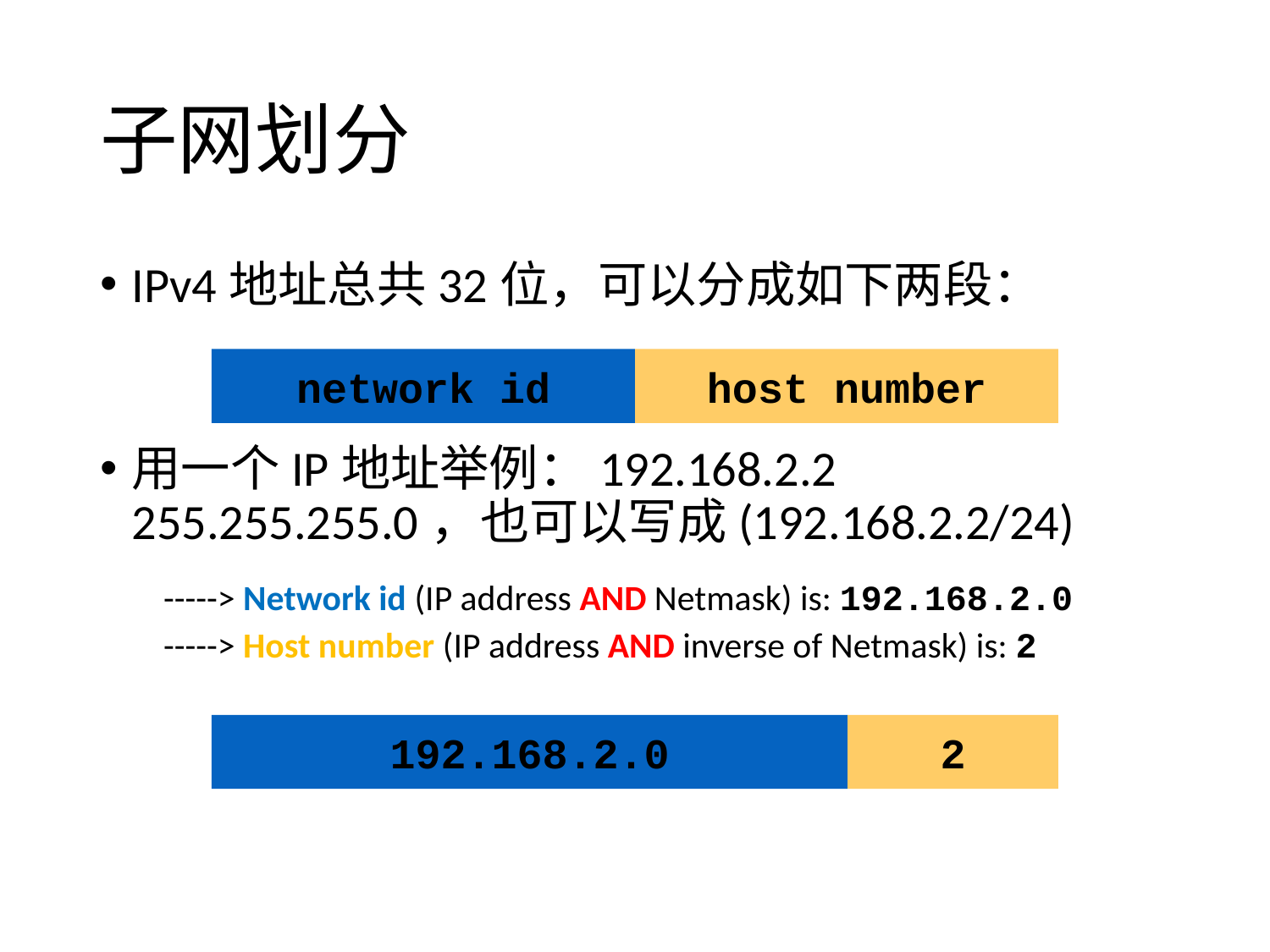

# 子网划分
IPv4地址总共32位，可以分成如下两段：

用一个IP地址举例：192.168.2.2  255.255.255.0，也可以写成(192.168.2.2/24)
-----> Network id (IP address AND Netmask) is: 192.168.2.0
-----> Host number (IP address AND inverse of Netmask) is: 2
network id
host number
192.168.2.0
2